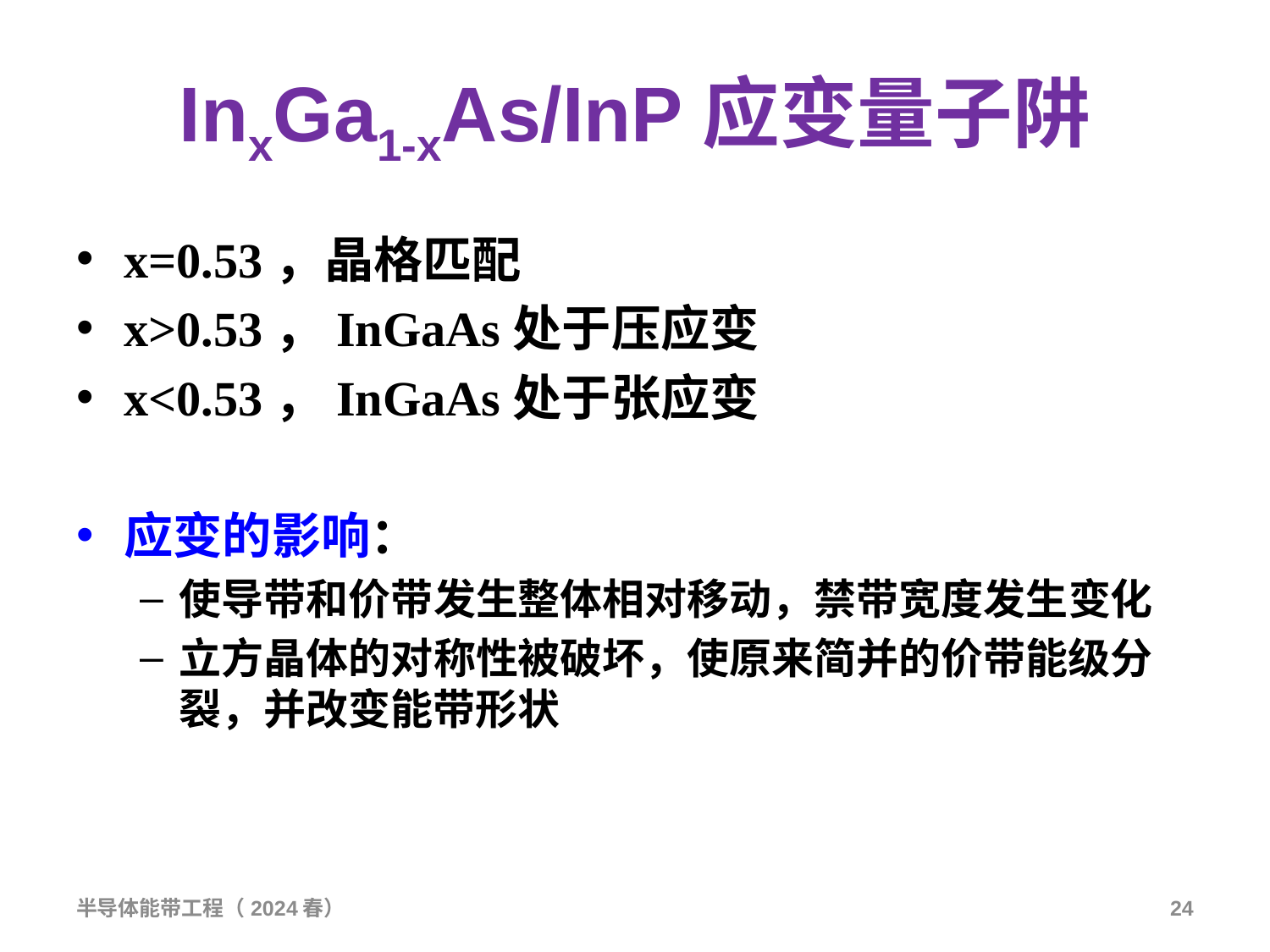

# InxGa1-xAs/InP应变量子阱
x=0.53，晶格匹配
x>0.53，InGaAs处于压应变
x<0.53，InGaAs处于张应变

应变的影响：
使导带和价带发生整体相对移动，禁带宽度发生变化
立方晶体的对称性被破坏，使原来简并的价带能级分裂，并改变能带形状
半导体能带工程（2024春）
24